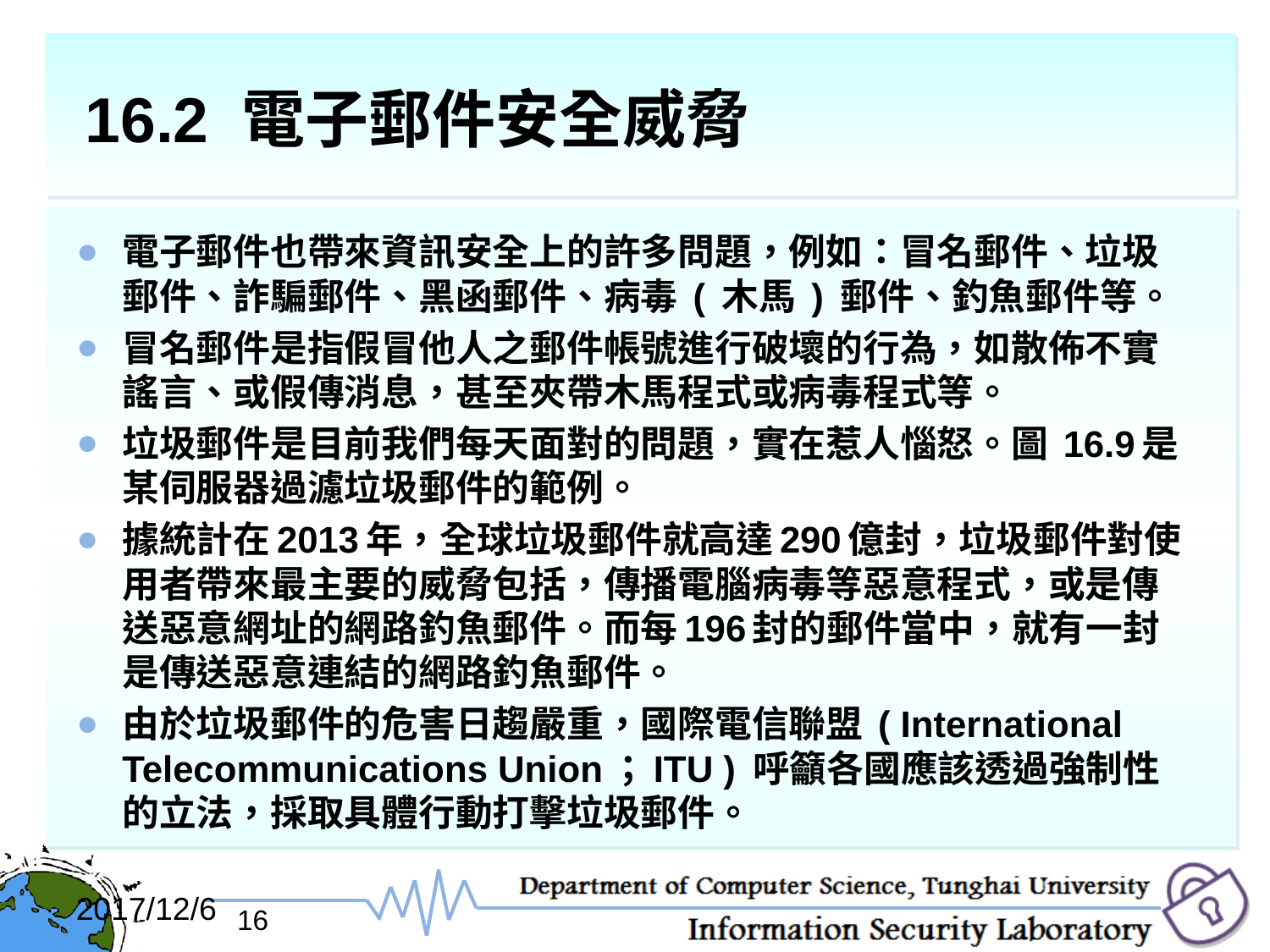

# 16.2 電子郵件安全威脅
電子郵件也帶來資訊安全上的許多問題，例如：冒名郵件、垃圾郵件、詐騙郵件、黑函郵件、病毒 ( 木馬 ) 郵件、釣魚郵件等。
冒名郵件是指假冒他人之郵件帳號進行破壞的行為，如散佈不實謠言、或假傳消息，甚至夾帶木馬程式或病毒程式等。
垃圾郵件是目前我們每天面對的問題，實在惹人惱怒。圖 16.9是某伺服器過濾垃圾郵件的範例。
據統計在2013年，全球垃圾郵件就高達290億封，垃圾郵件對使用者帶來最主要的威脅包括，傳播電腦病毒等惡意程式，或是傳送惡意網址的網路釣魚郵件。而每196封的郵件當中，就有一封是傳送惡意連結的網路釣魚郵件。
由於垃圾郵件的危害日趨嚴重，國際電信聯盟 ( International Telecommunications Union；ITU ) 呼籲各國應該透過強制性的立法，採取具體行動打擊垃圾郵件。
2017/12/6
16